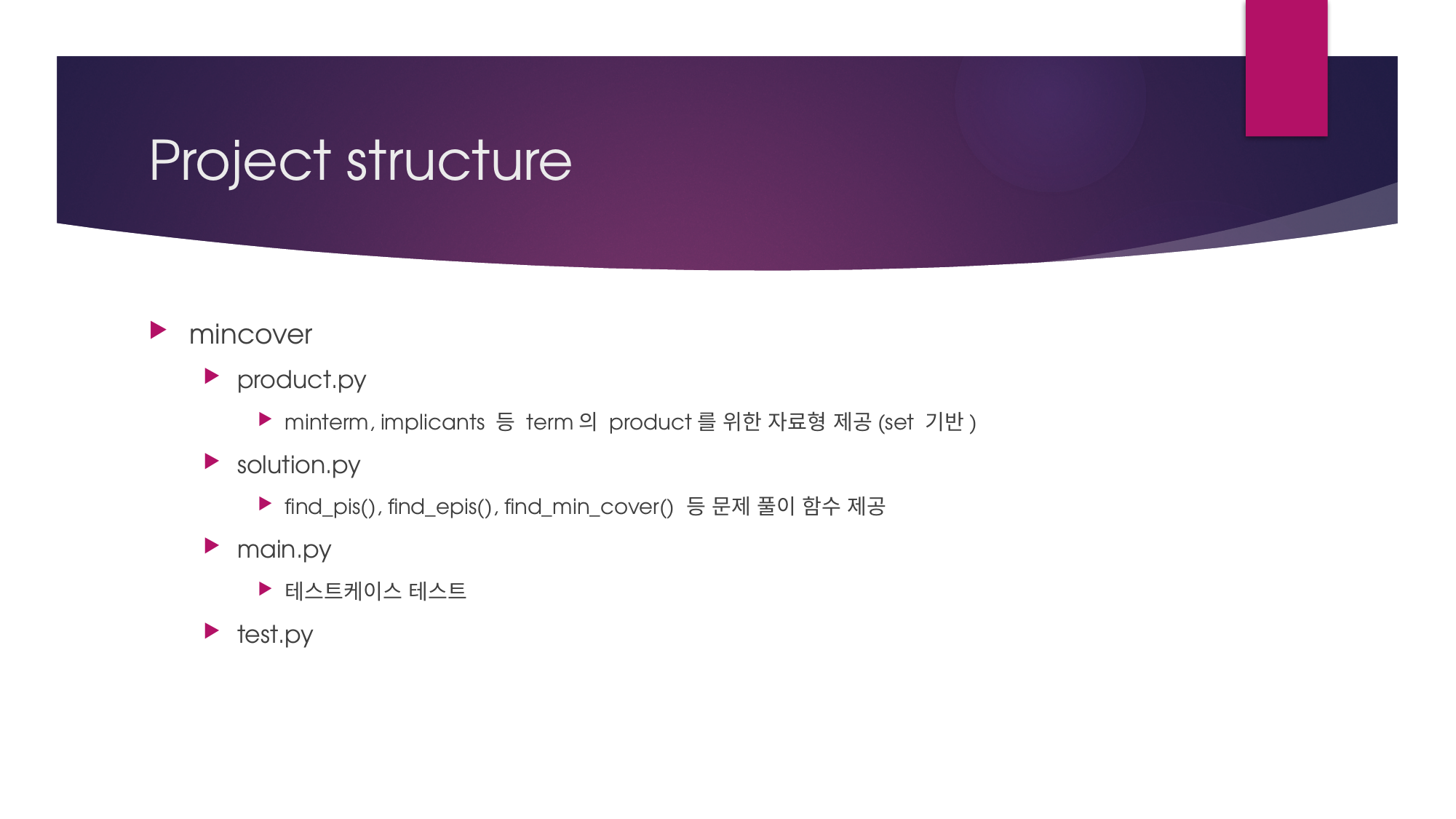

# Project structure
mincover
product.py
minterm, implicants 등 term의 product를 위한 자료형 제공(set 기반)
solution.py
find_pis(), find_epis(), find_min_cover() 등 문제 풀이 함수 제공
main.py
테스트케이스 테스트
test.py